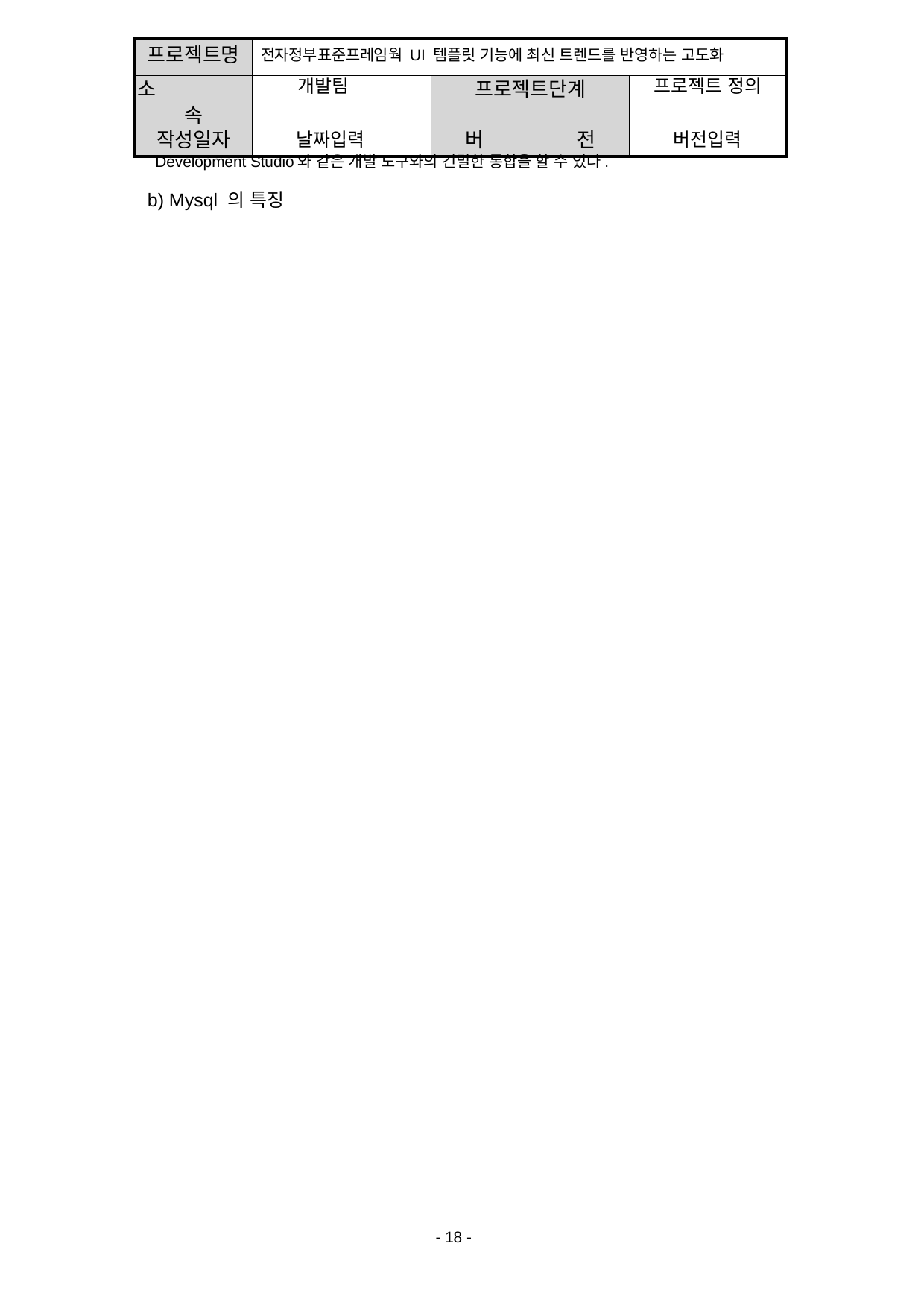

| 프로젝트명 | 전자정부표준프레임웍 UI 템플릿 기능에 최신 트렌드를 반영하는 고도화 |  |  |
| --- | --- | --- | --- |
| 소 속 | 개발팀 | 프로젝트단계 | 프로젝트 정의 |
| 작성일자 | 날짜입력 | 버 전 | 버전입력 |
Development Studio와 같은 개발 도구와의 긴밀한 통합을 할 수 있다.

b) Mysql 의 특징
- 18 -